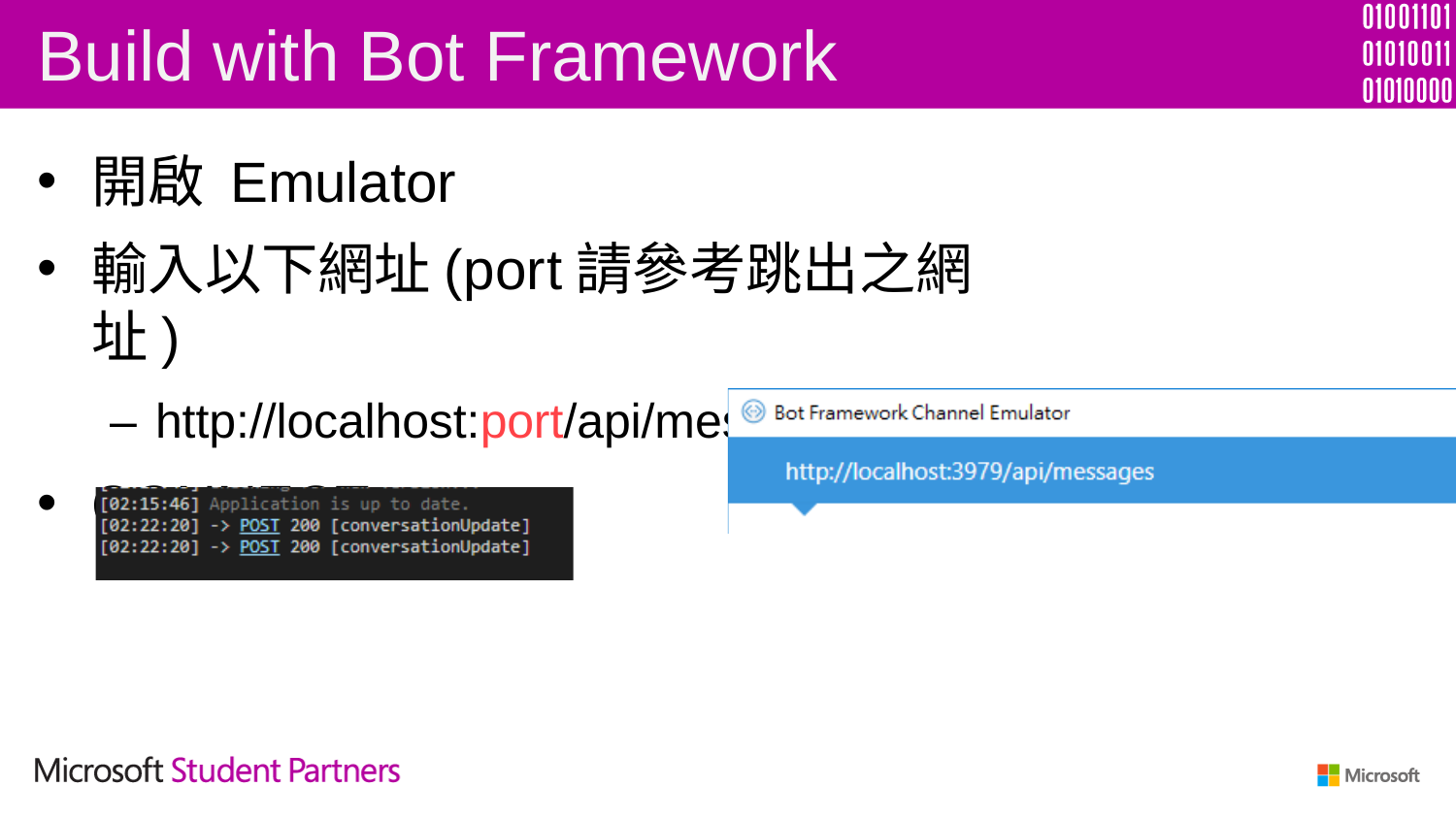

# Build with Bot Framework
開啟 Emulator
輸入以下網址(port請參考跳出之網址)
– http://localhost:port/api/messages
CONNECT